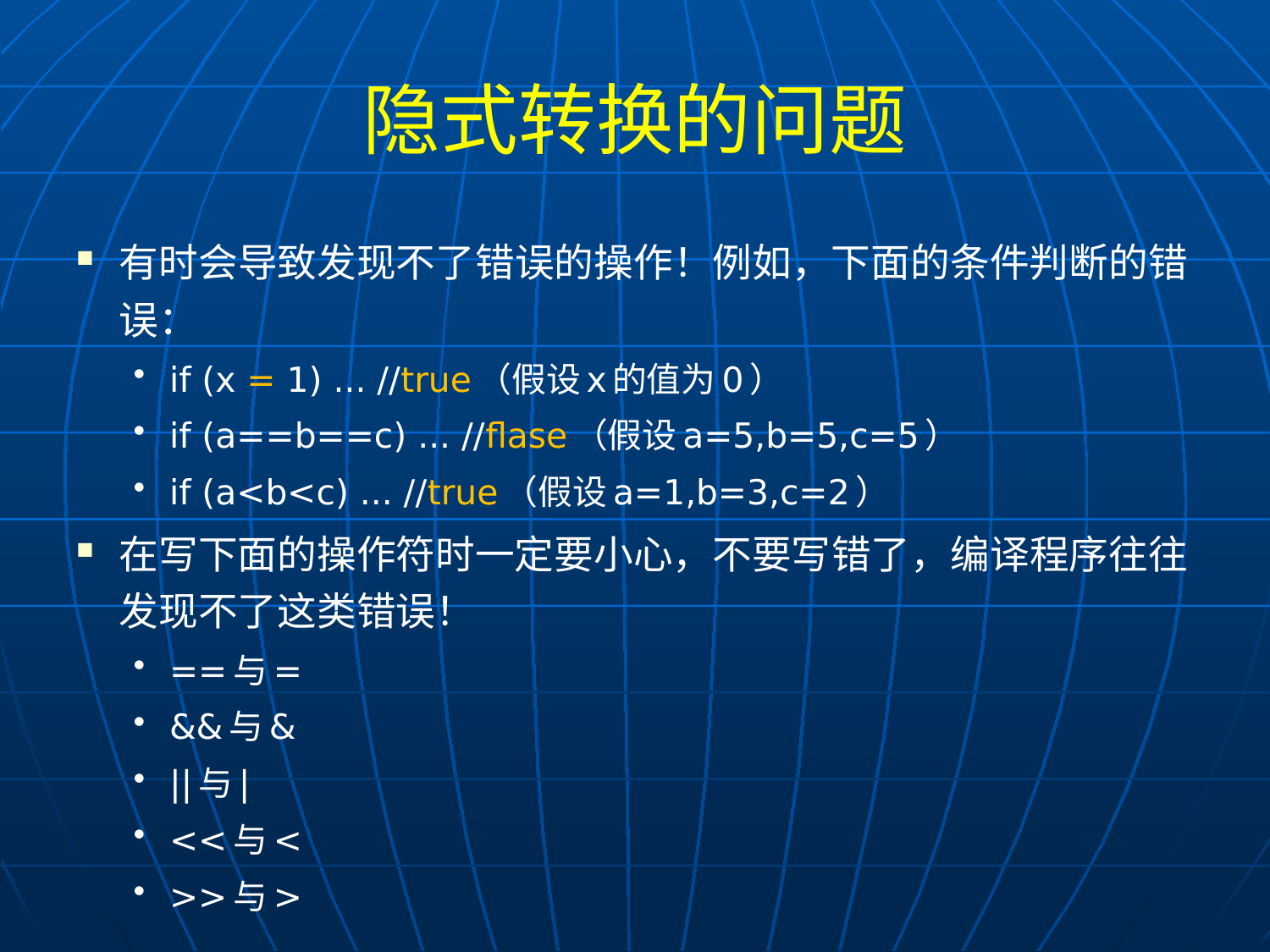

# 隐式转换的问题
有时会导致发现不了错误的操作！例如，下面的条件判断的错误：
if (x = 1) ... //true（假设x的值为0）
if (a==b==c) ... //flase（假设a=5,b=5,c=5）
if (a<b<c) ... //true（假设a=1,b=3,c=2）
在写下面的操作符时一定要小心，不要写错了，编译程序往往发现不了这类错误！
==与=
&&与&
||与|
<<与<
>>与>